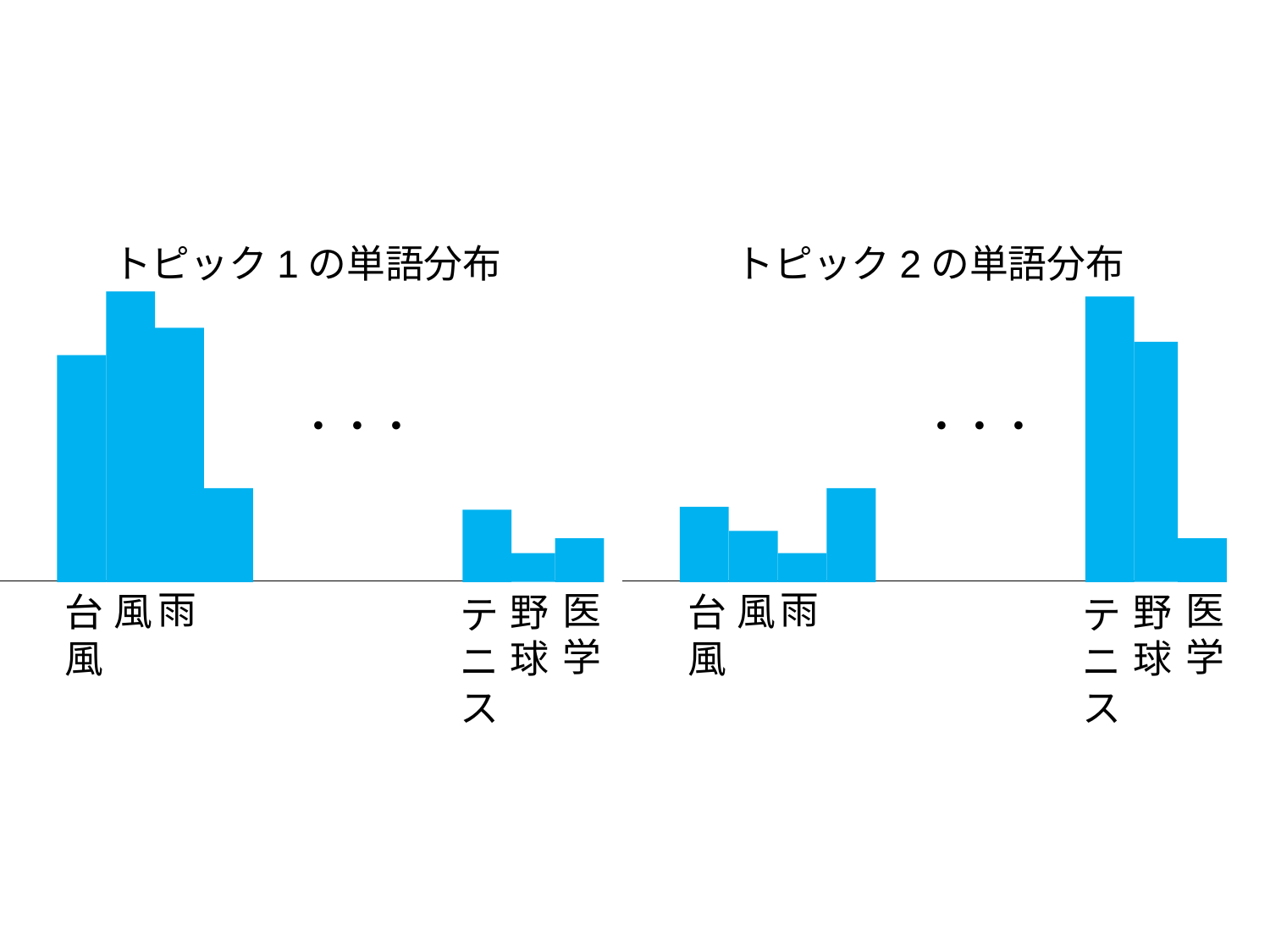

トピック1の単語分布

・・・

雨
医
学
風
野
球
台
風
テ
ニ
ス
トピック2の単語分布

・・・

雨
医
学
風
野
球
台
風
テ
ニ
ス